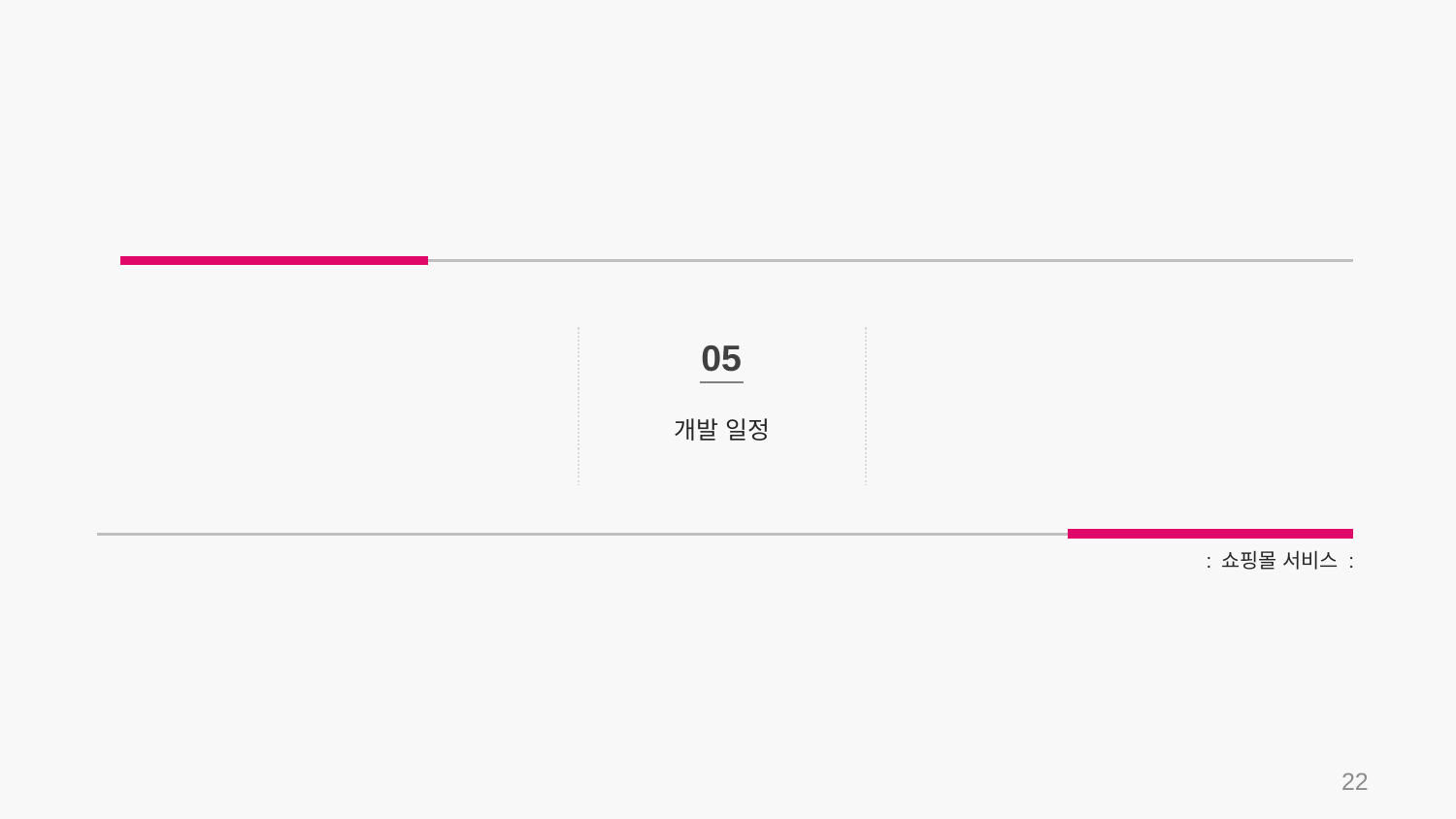

05
개발 일정
: 쇼핑몰 서비스 :
22